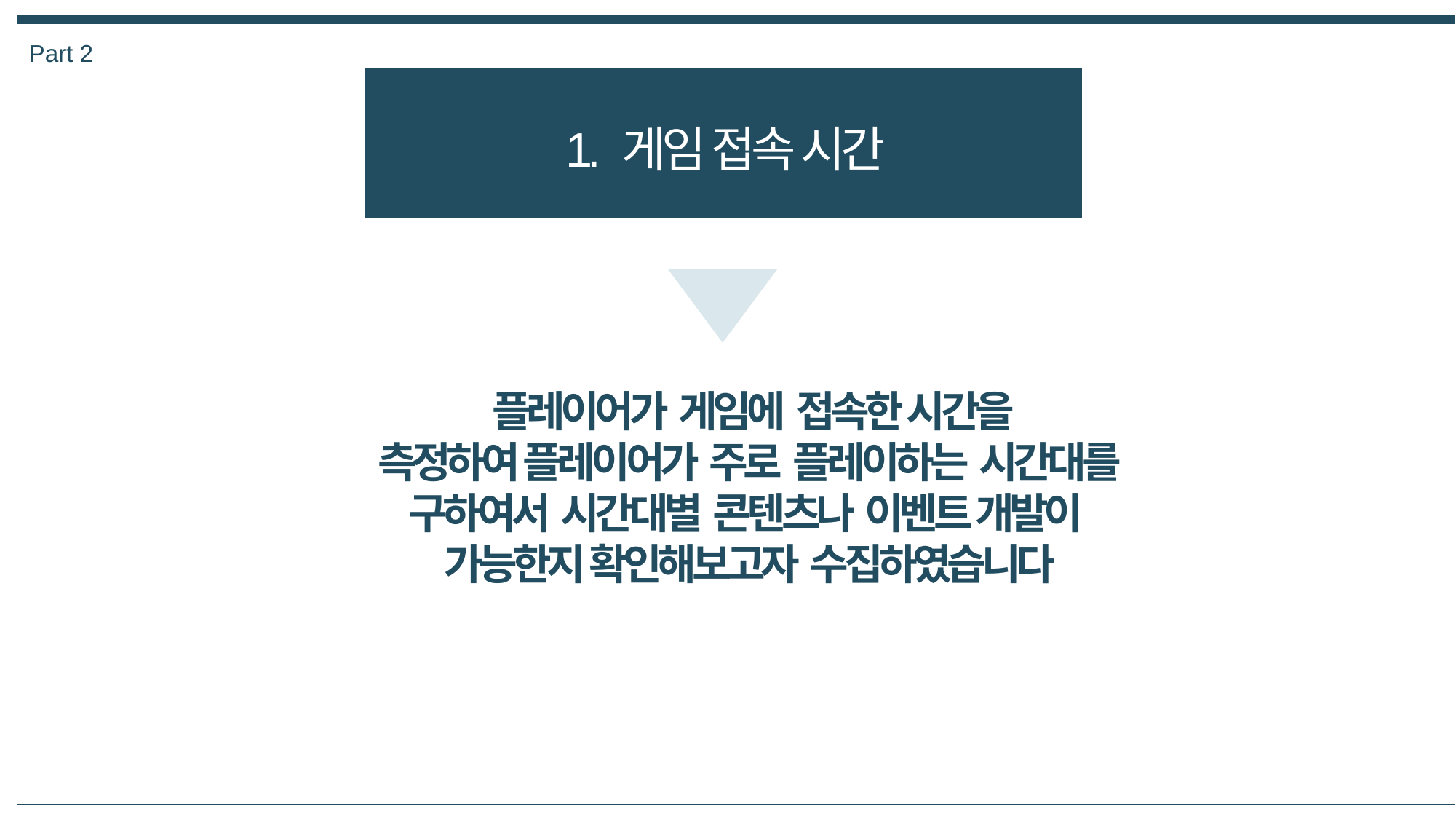

Part 2

1. 게임 접속 시간

플레이어가  게임에  접속한 시간을
측정하여 플레이어가  주로  플레이하는  시간대를
구하여서  시간대별  콘텐츠나  이벤트 개발이
가능한지 확인해보고자  수집하였습니다